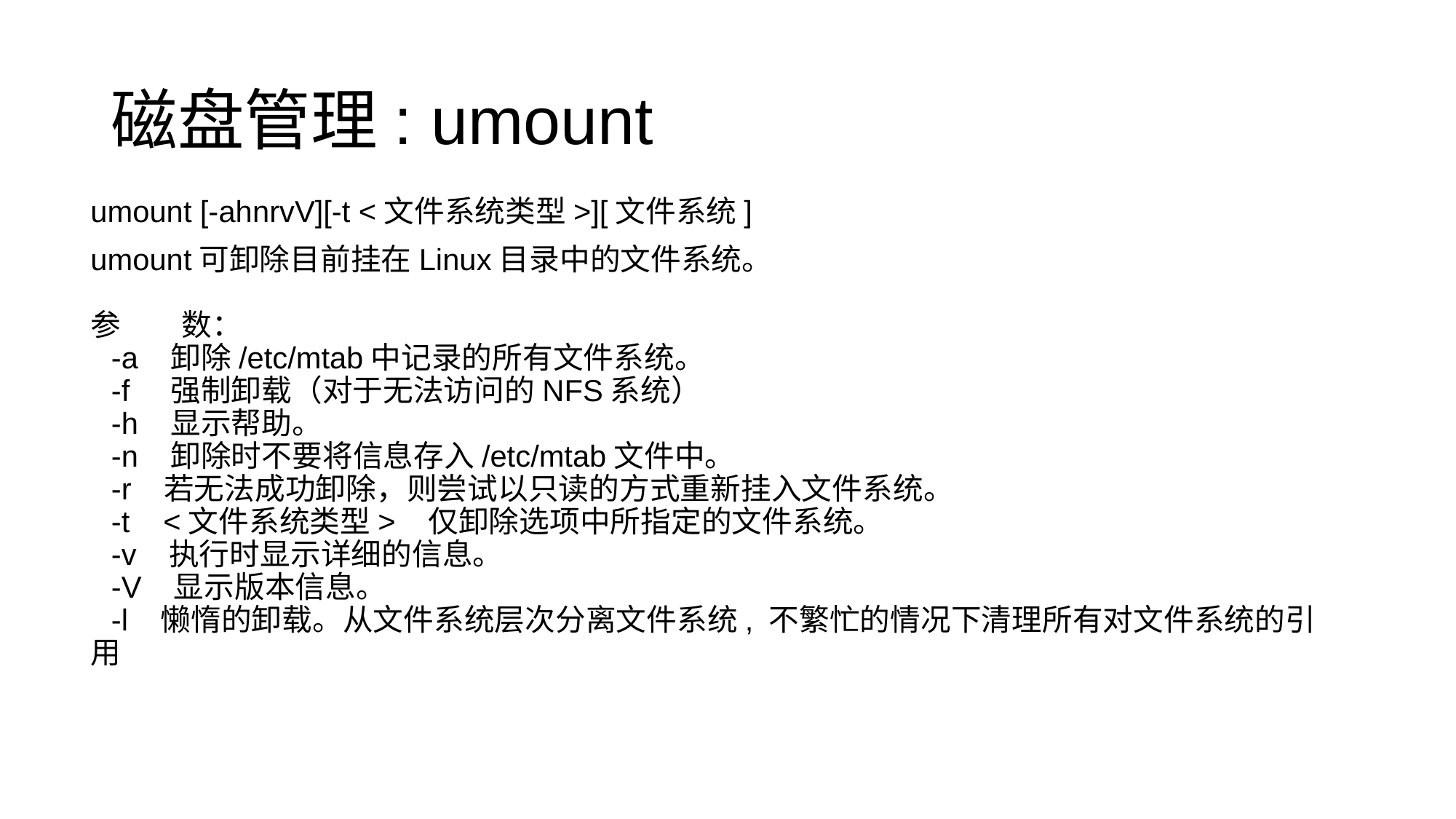

# 磁盘管理: umount
umount [-ahnrvV][-t <文件系统类型>][文件系统]
umount可卸除目前挂在Linux目录中的文件系统。
参　　数：
  -a   卸除/etc/mtab中记录的所有文件系统。
  -f    强制卸载（对于无法访问的NFS系统）
  -h   显示帮助。
  -n   卸除时不要将信息存入/etc/mtab文件中。
  -r   若无法成功卸除，则尝试以只读的方式重新挂入文件系统。
  -t    <文件系统类型>   仅卸除选项中所指定的文件系统。
  -v   执行时显示详细的信息。
  -V   显示版本信息。
  -l   懒惰的卸载。从文件系统层次分离文件系统, 不繁忙的情况下清理所有对文件系统的引用